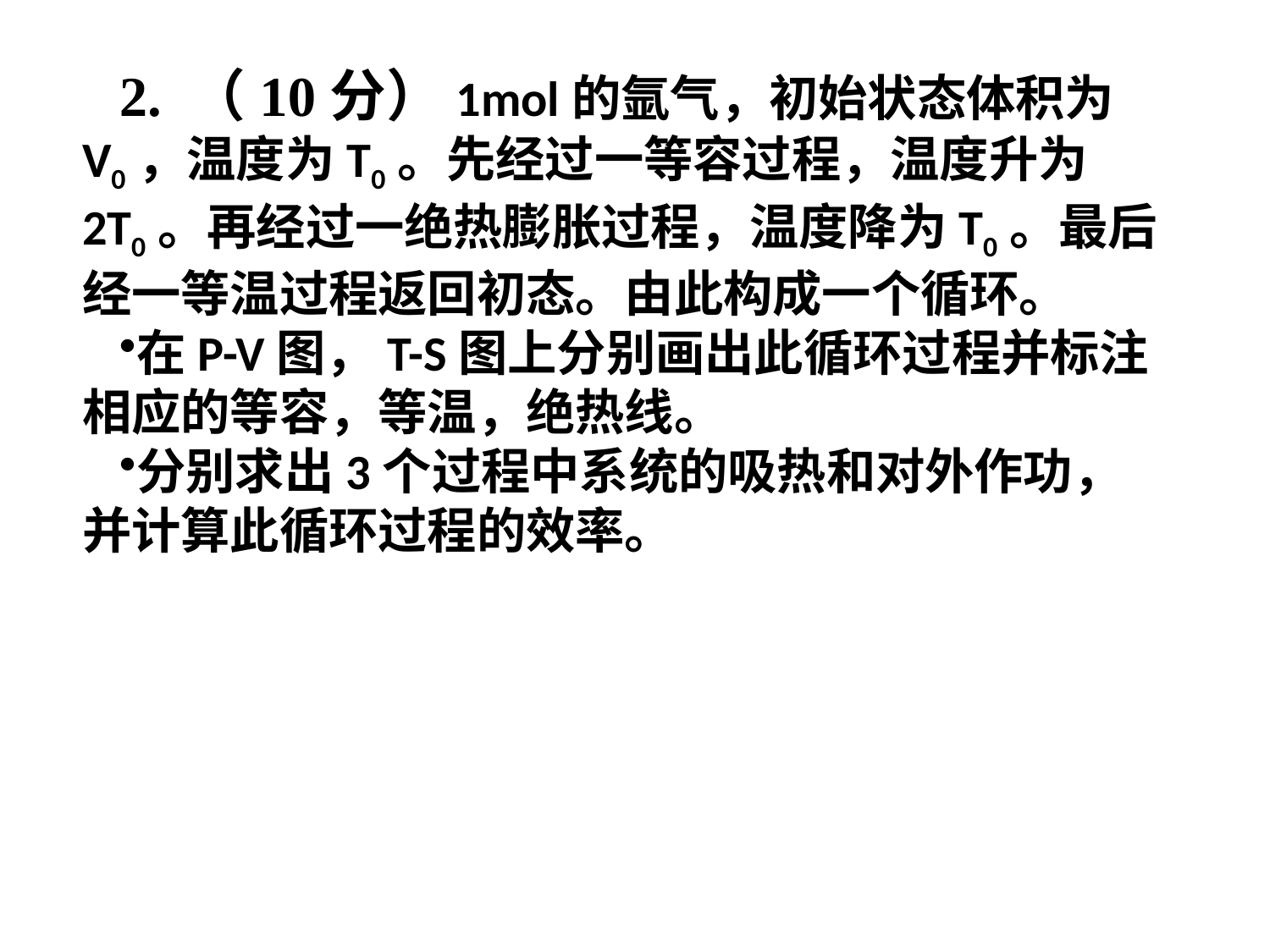

2. （10分）1mol的氩气，初始状态体积为V0，温度为T0。先经过一等容过程，温度升为2T0。再经过一绝热膨胀过程，温度降为T0。最后经一等温过程返回初态。由此构成一个循环。
在P-V图，T-S图上分别画出此循环过程并标注相应的等容，等温，绝热线。
分别求出3个过程中系统的吸热和对外作功，并计算此循环过程的效率。